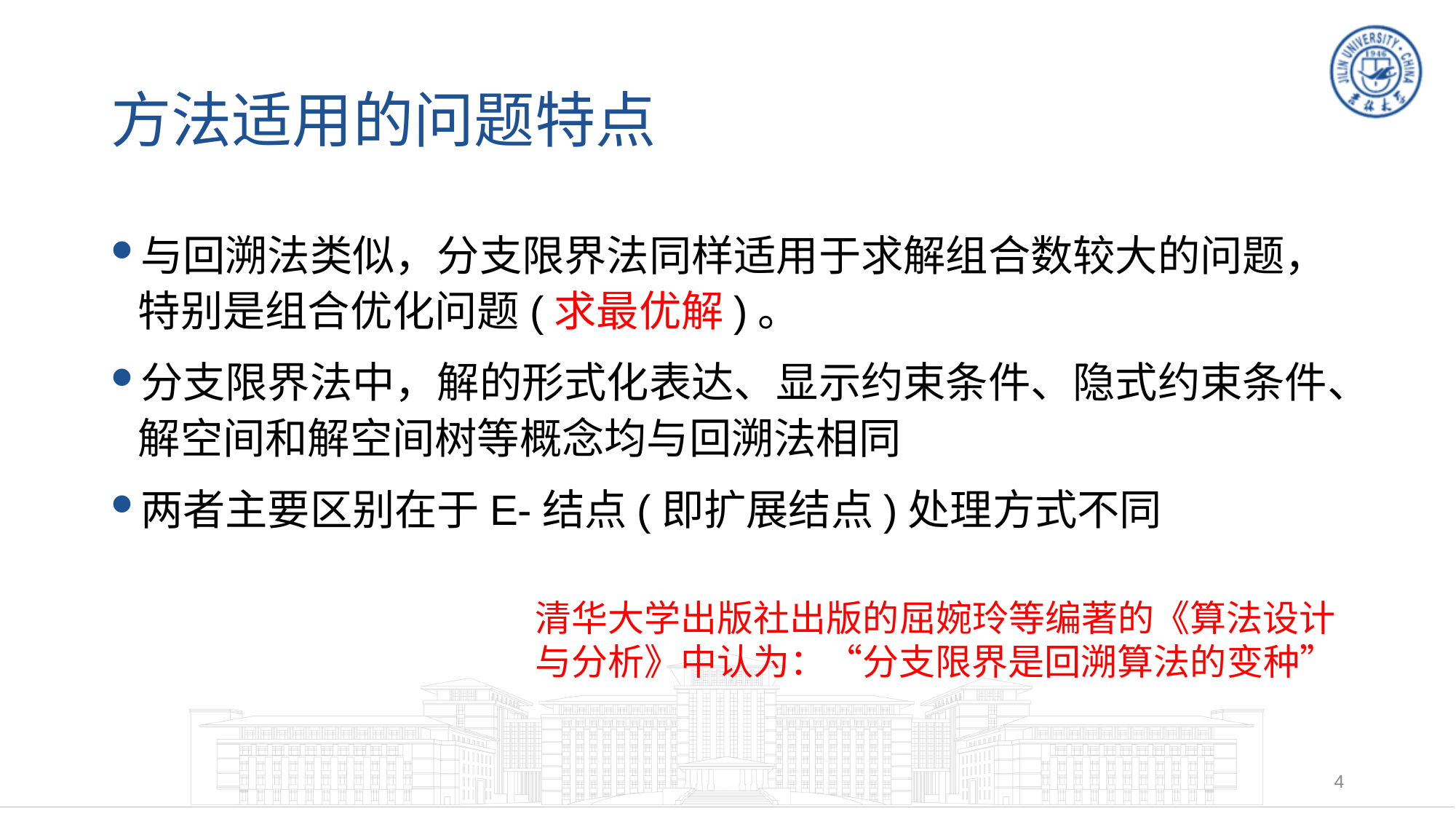

# 方法适用的问题特点
与回溯法类似，分支限界法同样适用于求解组合数较大的问题，特别是组合优化问题(求最优解)。
分支限界法中，解的形式化表达、显示约束条件、隐式约束条件、解空间和解空间树等概念均与回溯法相同
两者主要区别在于E-结点(即扩展结点)处理方式不同

清华大学出版社出版的屈婉玲等编著的《算法设计与分析》中认为：“分支限界是回溯算法的变种”
4